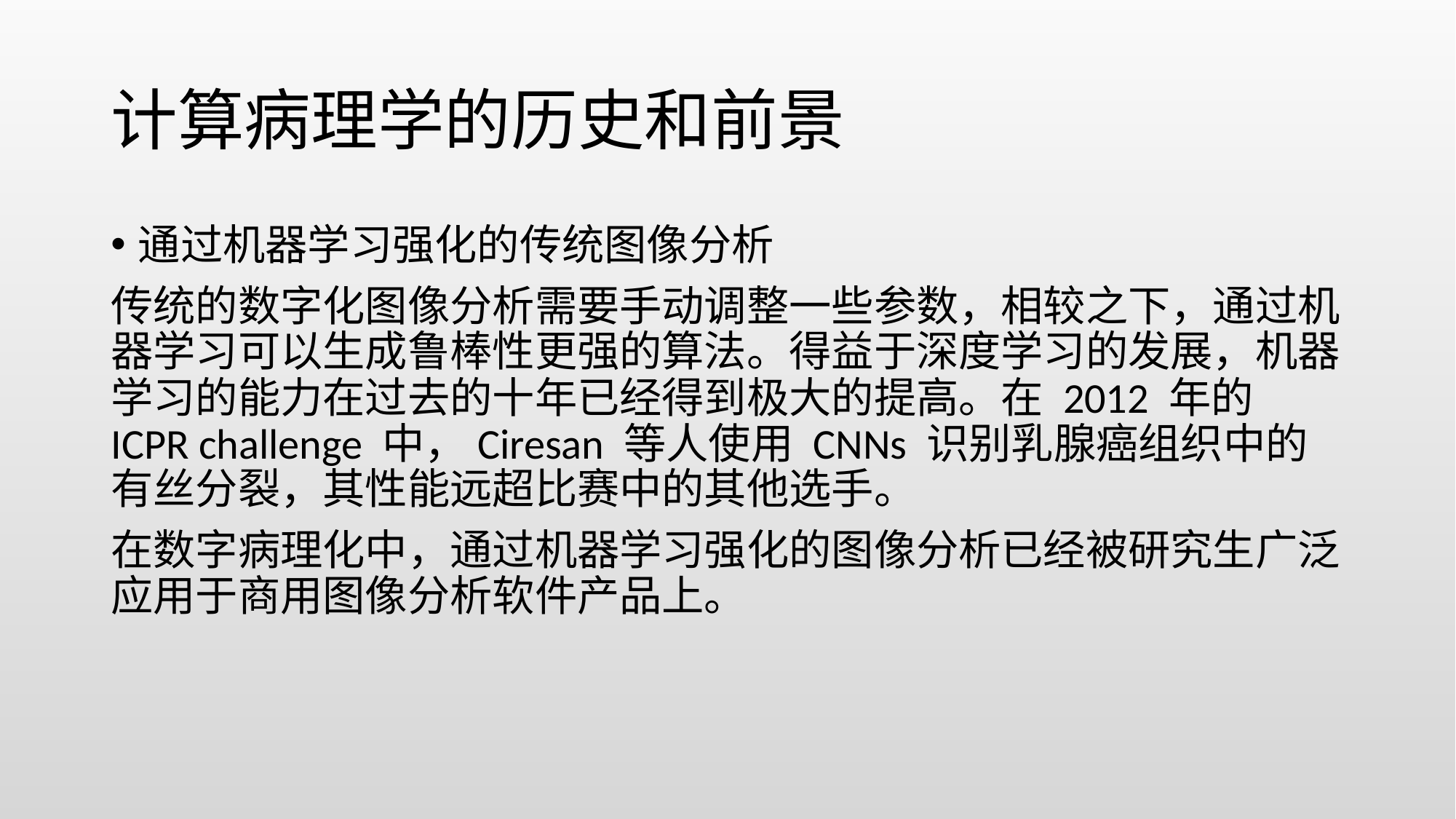

# 计算病理学的历史和前景
通过机器学习强化的传统图像分析
传统的数字化图像分析需要手动调整一些参数，相较之下，通过机器学习可以生成鲁棒性更强的算法。得益于深度学习的发展，机器学习的能力在过去的十年已经得到极大的提高。在 2012 年的 ICPR challenge 中，Ciresan 等人使用 CNNs 识别乳腺癌组织中的有丝分裂，其性能远超比赛中的其他选手。
在数字病理化中，通过机器学习强化的图像分析已经被研究生广泛应用于商用图像分析软件产品上。